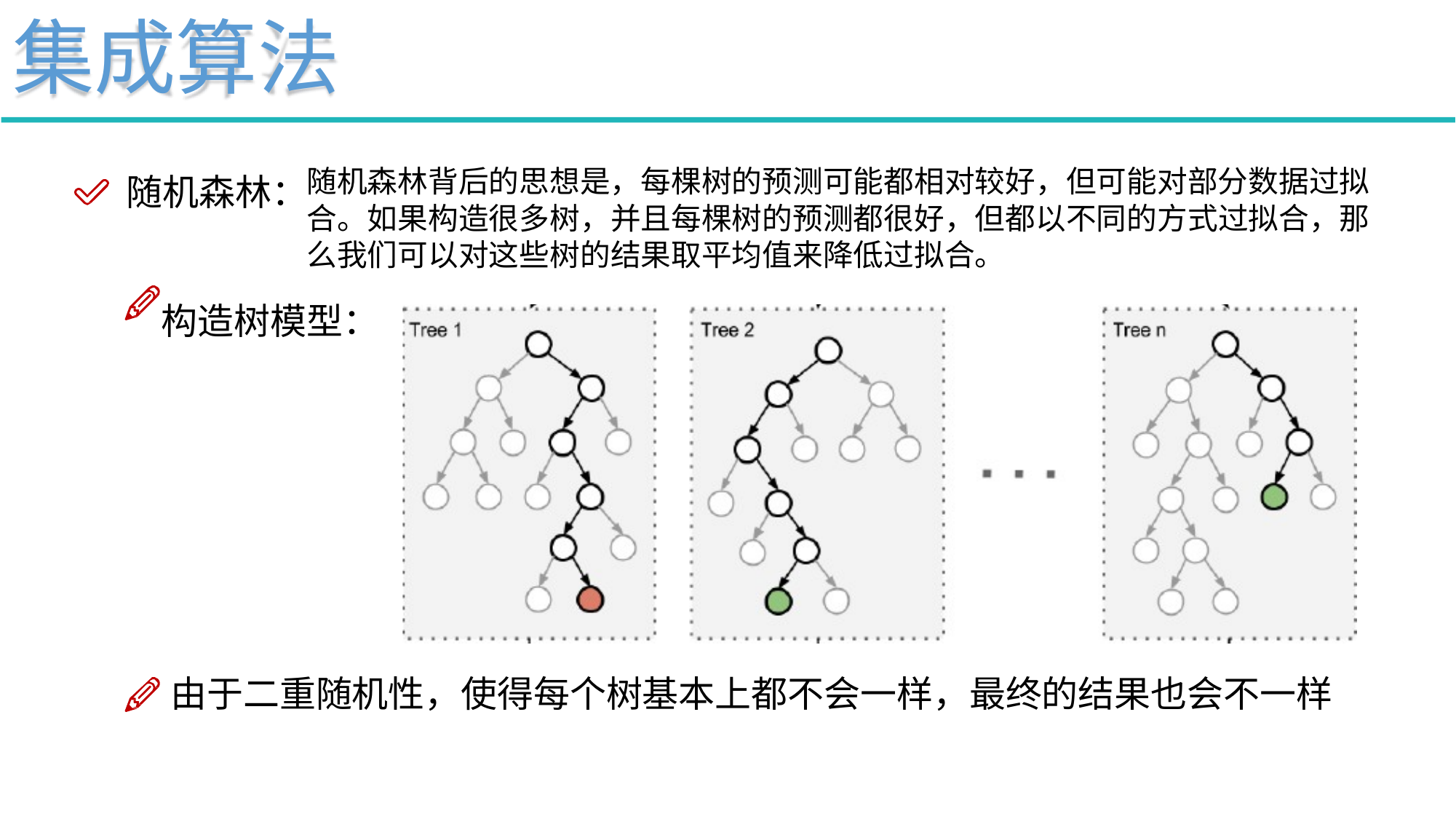

# 集成算法
随机森林背后的思想是，每棵树的预测可能都相对较好，但可能对部分数据过拟合。如果构造很多树，并且每棵树的预测都很好，但都以不同的方式过拟合，那么我们可以对这些树的结果取平均值来降低过拟合。
随机森林：

构造树模型：

由于二重随机性，使得每个树基本上都不会一样，最终的结果也会不一样